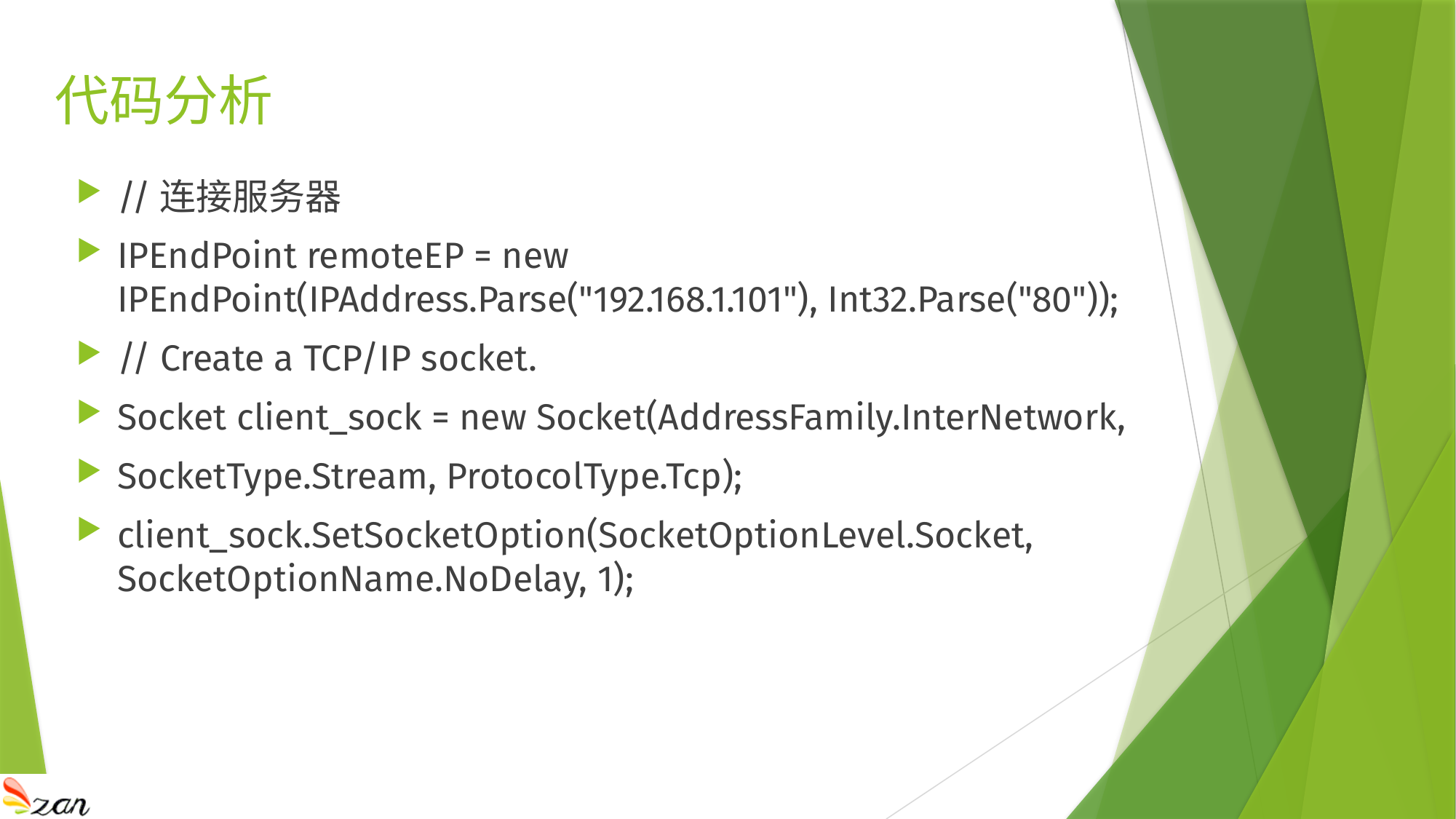

代码分析
//连接服务器
IPEndPoint remoteEP = new IPEndPoint(IPAddress.Parse("192.168.1.101"), Int32.Parse("80"));
// Create a TCP/IP socket.
Socket client_sock = new Socket(AddressFamily.InterNetwork,
SocketType.Stream, ProtocolType.Tcp);
client_sock.SetSocketOption(SocketOptionLevel.Socket, SocketOptionName.NoDelay, 1);